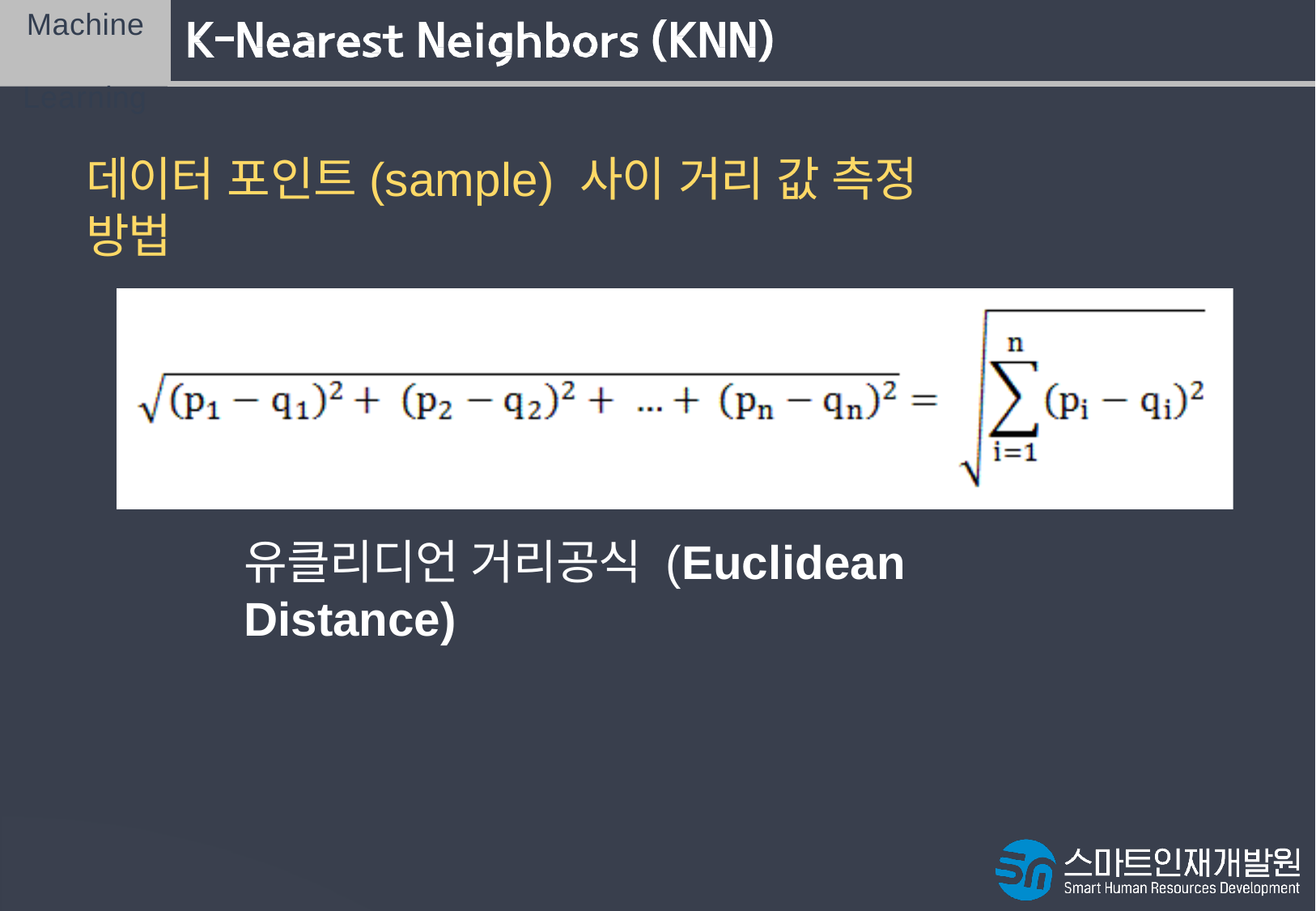

# Machine  Learning

데이터 포인트(sample) 사이 거리 값 측정 방법

유클리디언 거리공식 (Euclidean Distance)